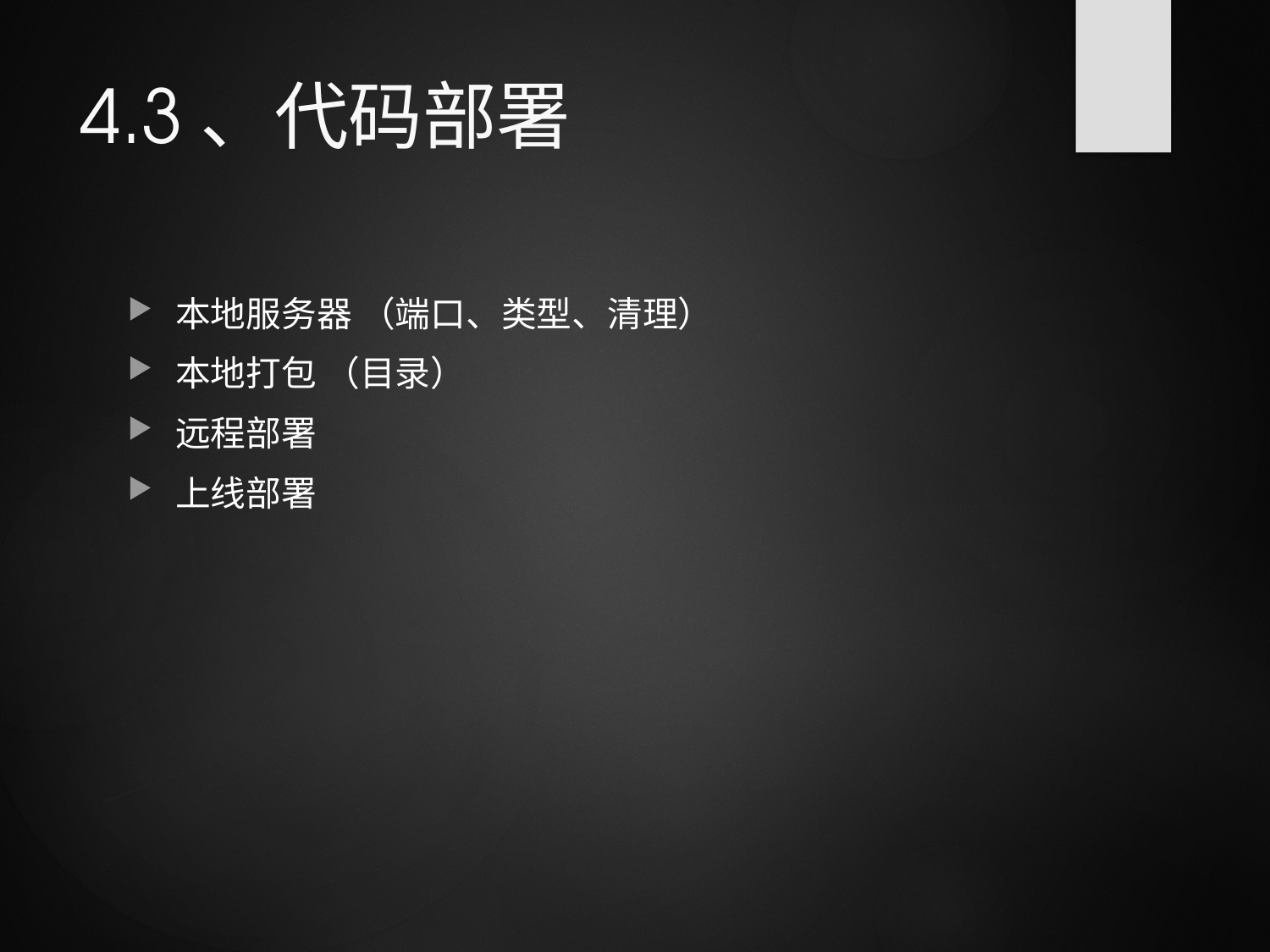

# 4.3、代码部署
本地服务器 （端口、类型、清理）
本地打包 （目录）
远程部署
上线部署